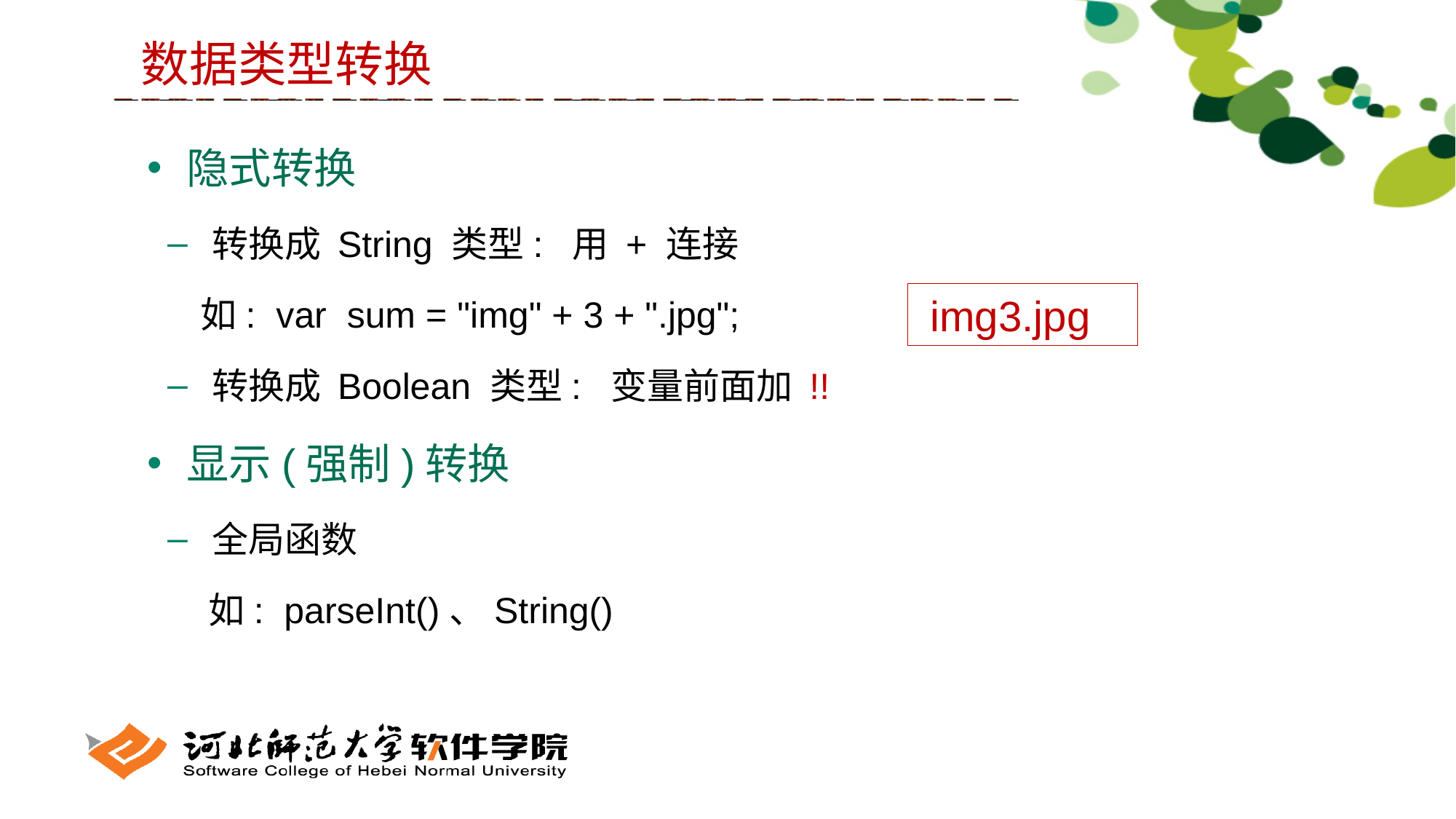

数据类型转换

 隐式转换
 转换成 String 类型:  用 + 连接
   如:  var  sum = "img" + 3 + ".jpg";
 转换成 Boolean 类型:  变量前面加 !!
 显示(强制)转换
 全局函数
    如:  parseInt()、String()

 img3.jpg